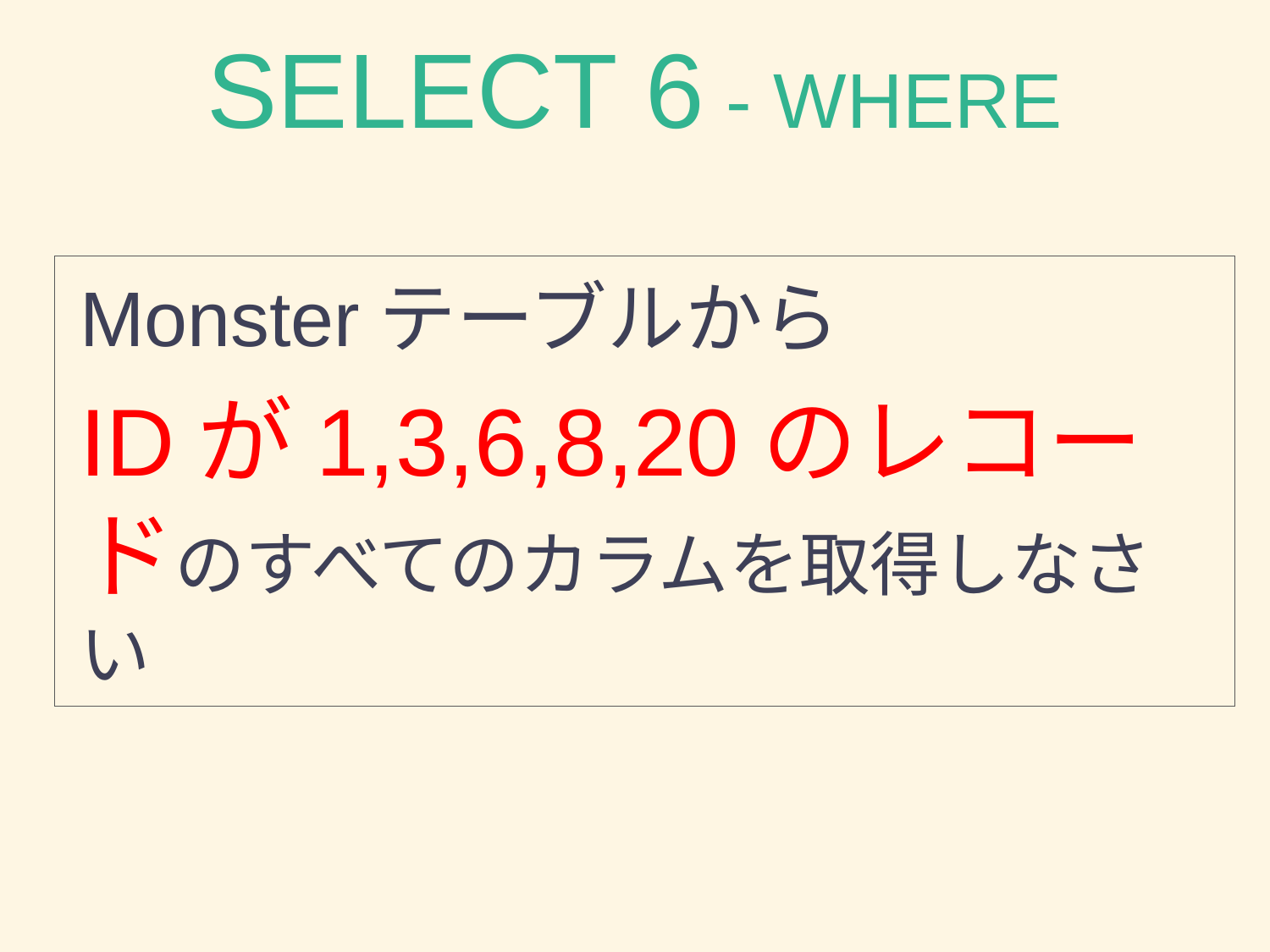

# SELECT 6 - WHERE
Monsterテーブルから
IDが1,3,6,8,20のレコードのすべてのカラムを取得しなさい